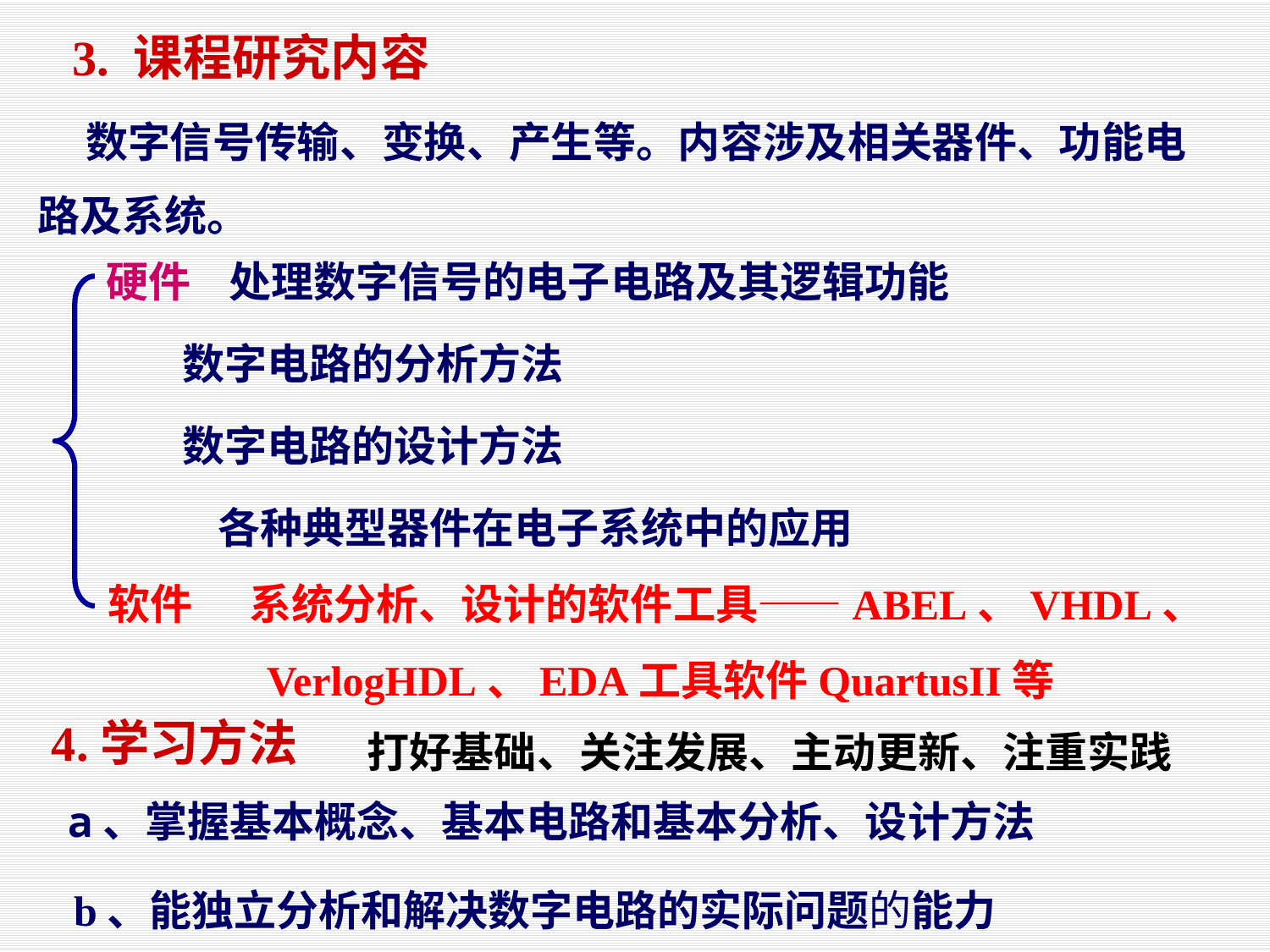

3. 课程研究内容
    数字信号传输、变换、产生等。内容涉及相关器件、功能电路及系统。
  硬件    处理数字信号的电子电路及其逻辑功能
          数字电路的分析方法
          数字电路的设计方法
       各种典型器件在电子系统中的应用

软件      系统分析、设计的软件工具——ABEL、VHDL、
               VerlogHDL、EDA工具软件QuartusII等
4.学习方法
打好基础、关注发展、主动更新、注重实践
a、掌握基本概念、基本电路和基本分析、设计方法
b、能独立分析和解决数字电路的实际问题的能力